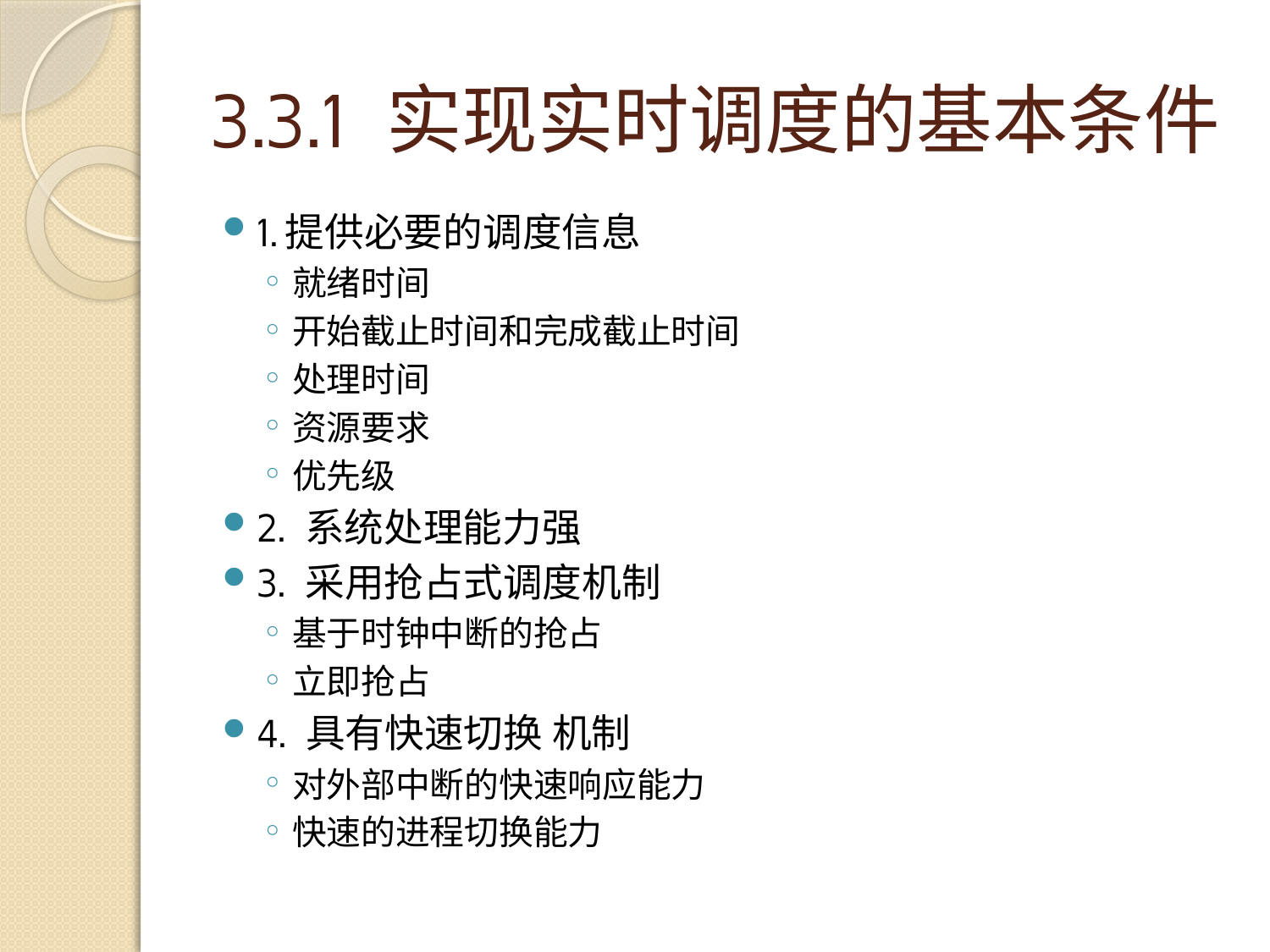

# 3.3.1 实现实时调度的基本条件
1.提供必要的调度信息
就绪时间
开始截止时间和完成截止时间
处理时间
资源要求
优先级
2. 系统处理能力强
3. 采用抢占式调度机制
基于时钟中断的抢占
立即抢占
4. 具有快速切换 机制
对外部中断的快速响应能力
快速的进程切换能力